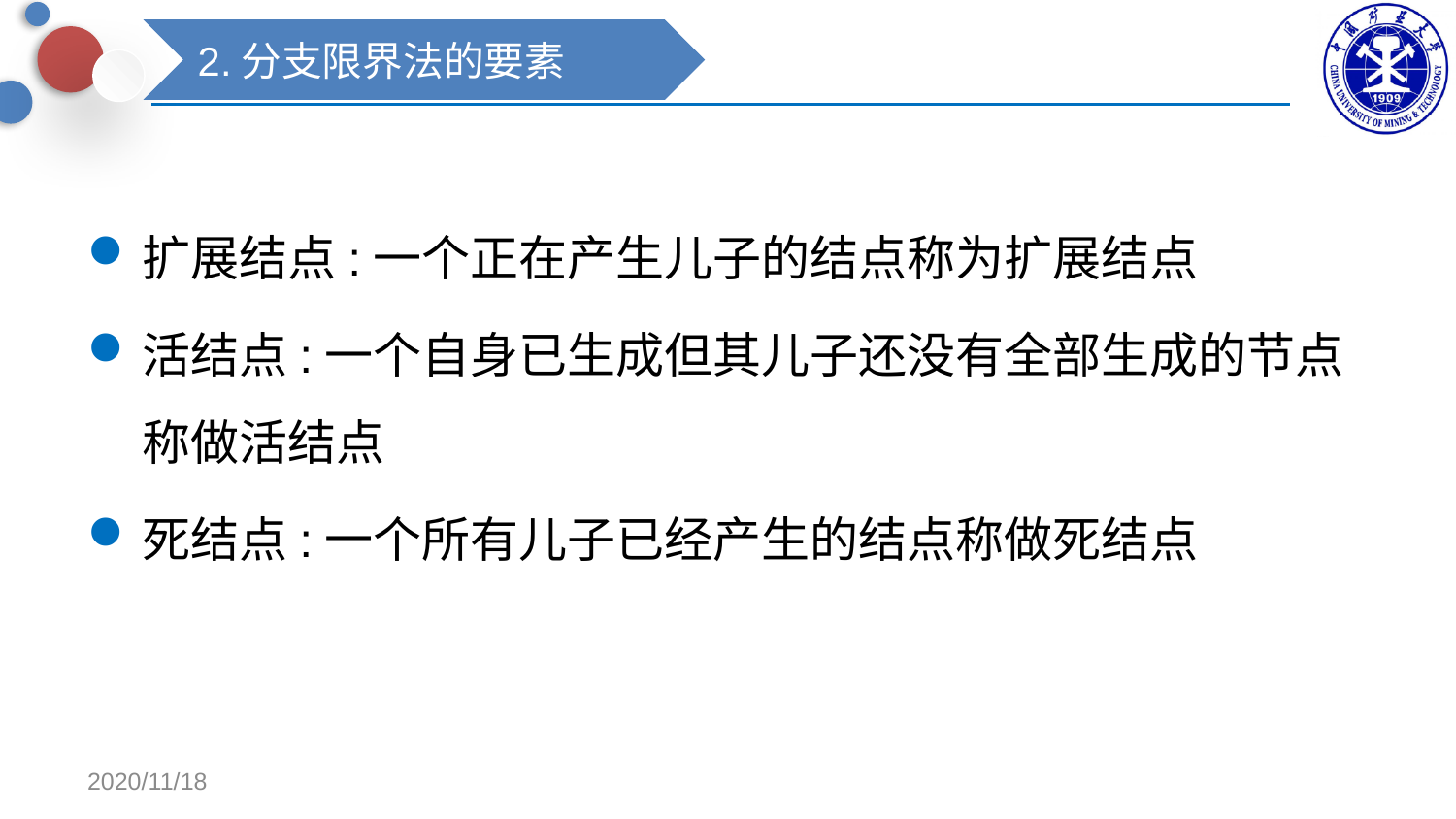

2.分支限界法的要素
扩展结点:一个正在产生儿子的结点称为扩展结点
活结点:一个自身已生成但其儿子还没有全部生成的节点称做活结点
死结点:一个所有儿子已经产生的结点称做死结点

2020/11/18